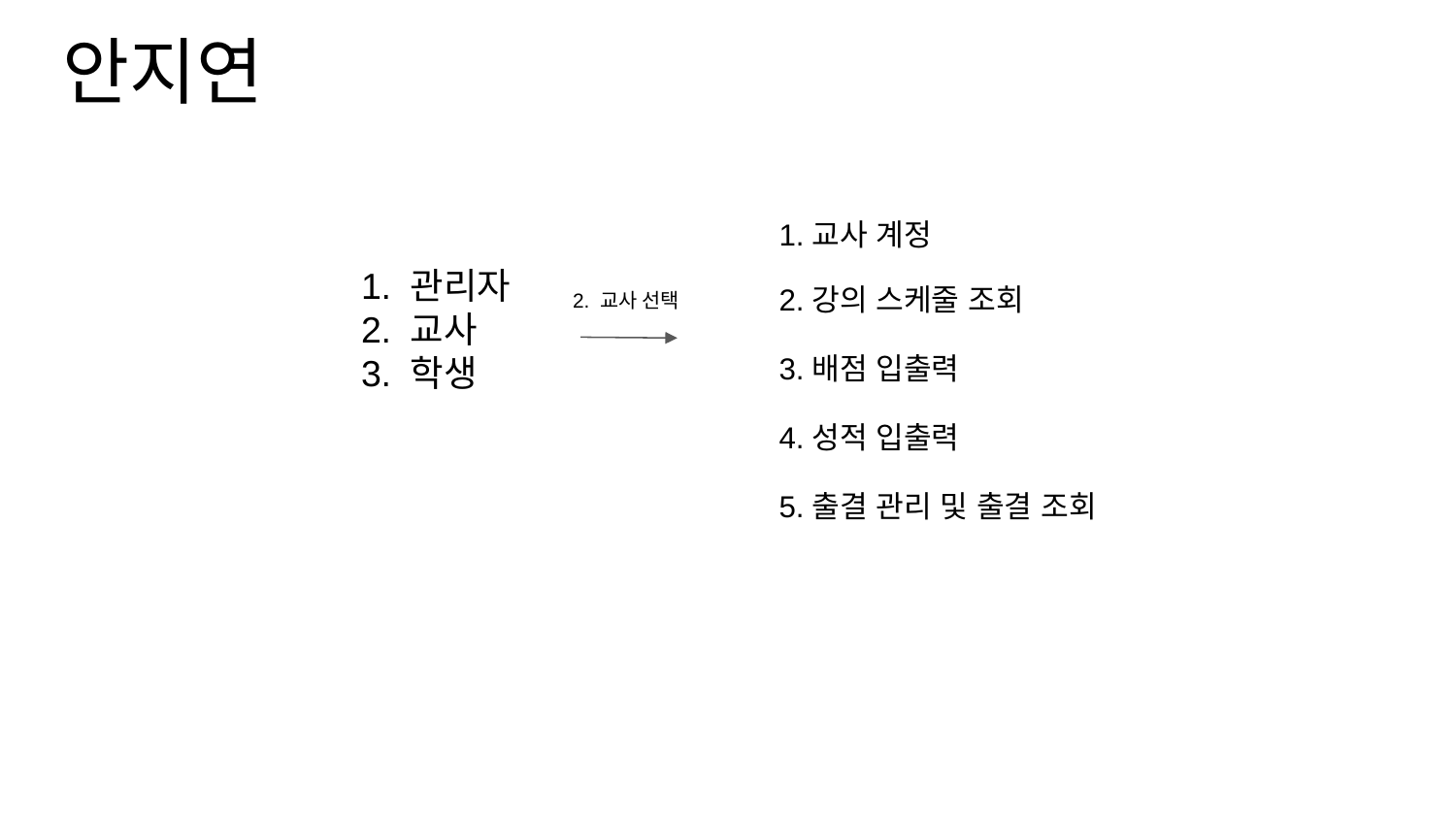

# 안지연
1.교사 계정
1. 관리자
2. 교사
3. 학생

2.강의 스케줄 조회
2. 교사 선택

3.배점 입출력
4.성적 입출력
5.출결 관리 및 출결 조회